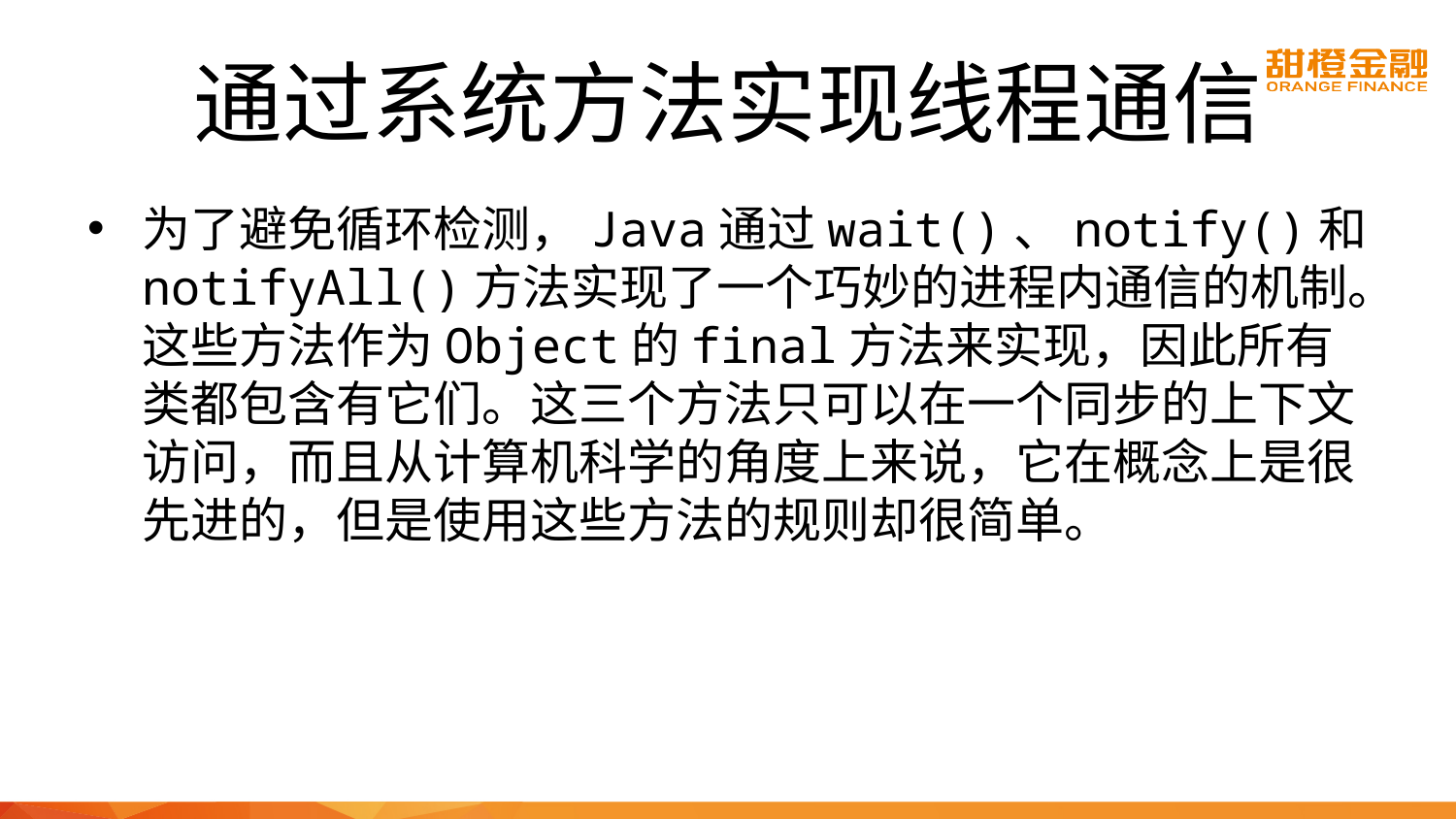

# 通过系统方法实现线程通信
为了避免循环检测，Java通过wait()、notify()和notifyAll()方法实现了一个巧妙的进程内通信的机制。这些方法作为Object的final方法来实现，因此所有类都包含有它们。这三个方法只可以在一个同步的上下文访问，而且从计算机科学的角度上来说，它在概念上是很先进的，但是使用这些方法的规则却很简单。